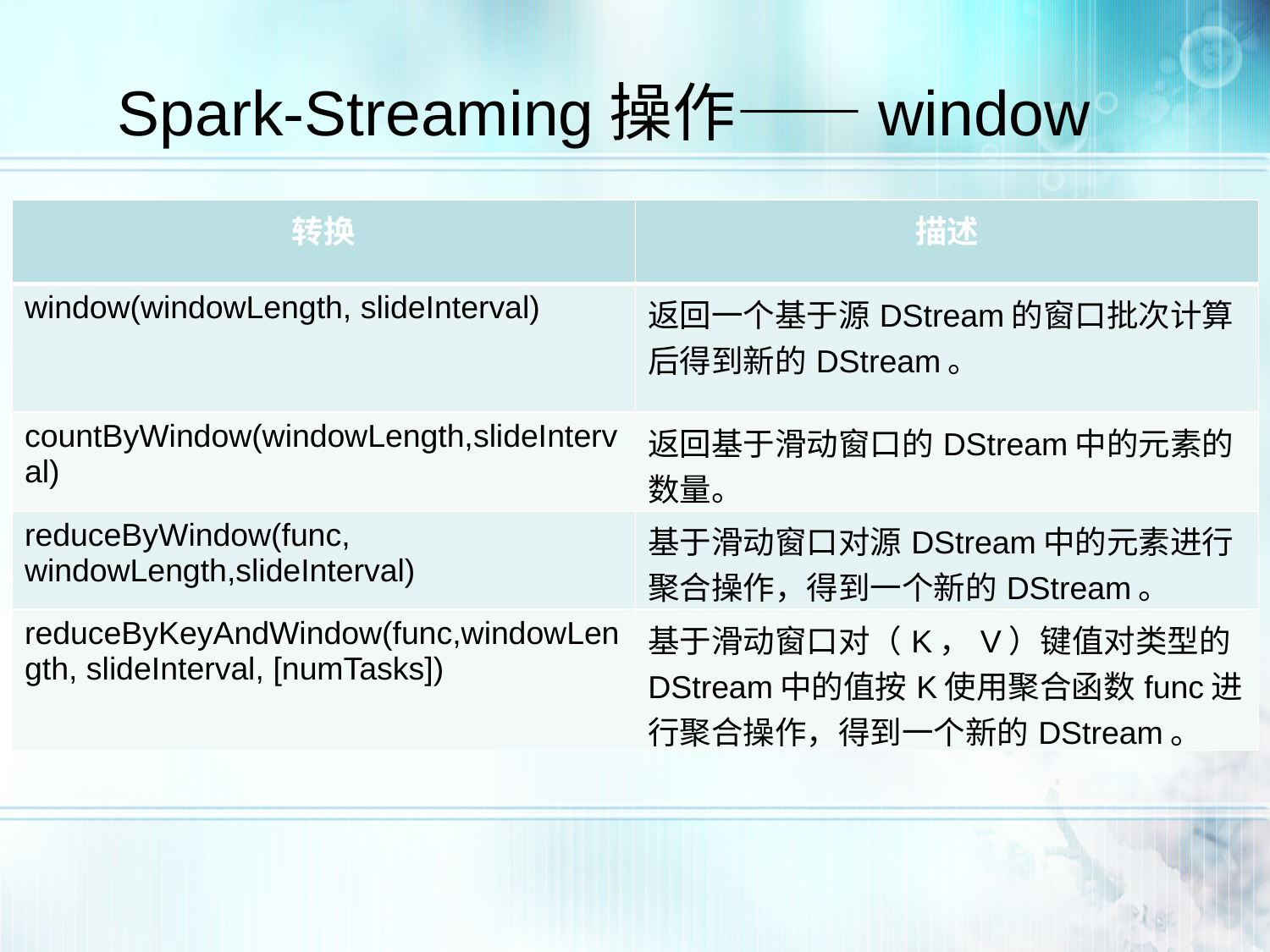

Spark-Streaming操作——window
| 转换 | 描述 |
| --- | --- |
| window(windowLength, slideInterval) | 返回一个基于源DStream的窗口批次计算后得到新的DStream。 |
| countByWindow(windowLength,slideInterval) | 返回基于滑动窗口的DStream中的元素的数量。 |
| reduceByWindow(func, windowLength,slideInterval) | 基于滑动窗口对源DStream中的元素进行聚合操作，得到一个新的DStream。 |
| reduceByKeyAndWindow(func,windowLength, slideInterval, [numTasks]) | 基于滑动窗口对（K，V）键值对类型的DStream中的值按K使用聚合函数func进行聚合操作，得到一个新的DStream。 |